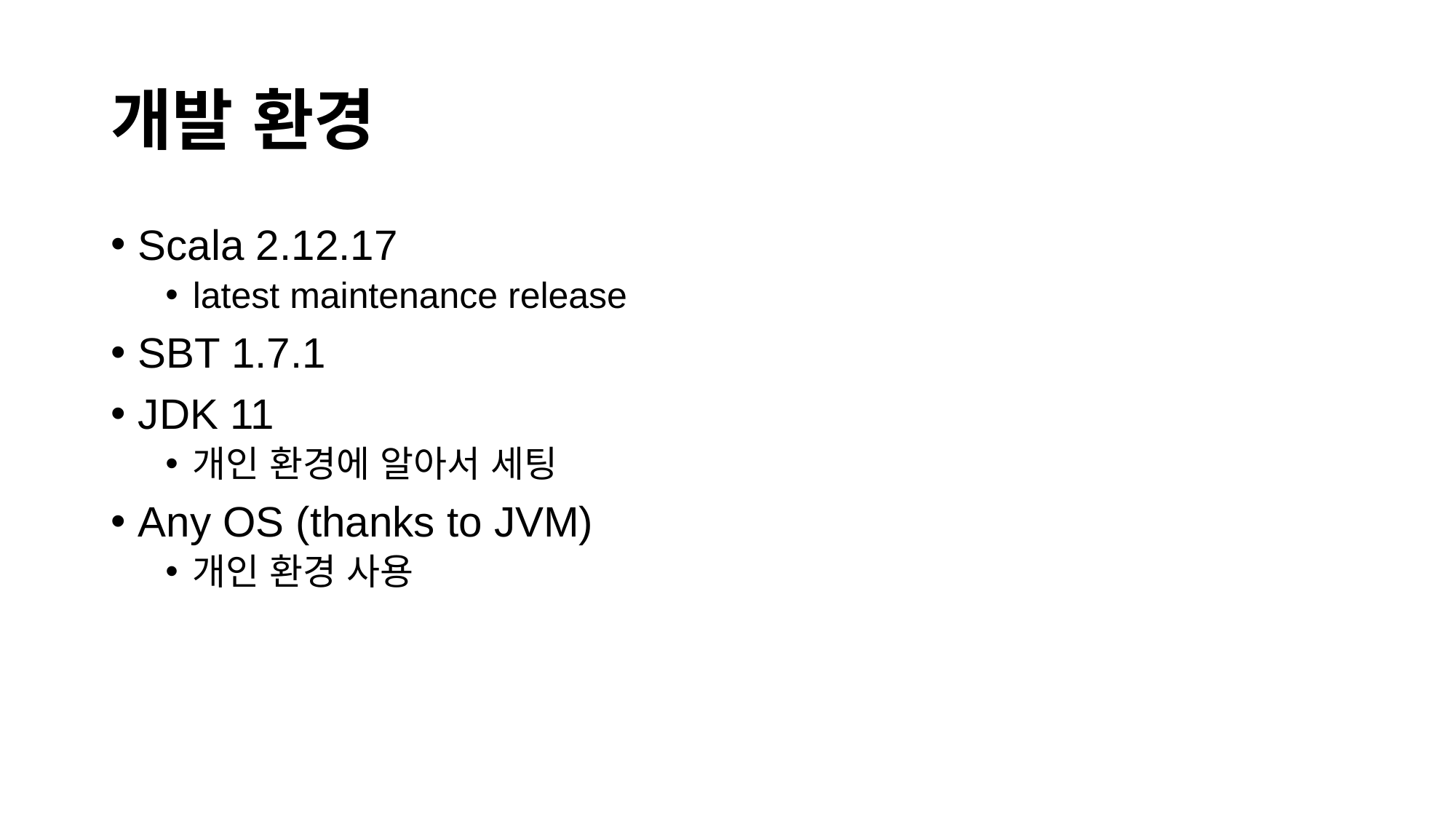

# 개발 환경
Scala 2.12.17
latest maintenance release
SBT 1.7.1
JDK 11
개인 환경에 알아서 세팅
Any OS (thanks to JVM)
개인 환경 사용